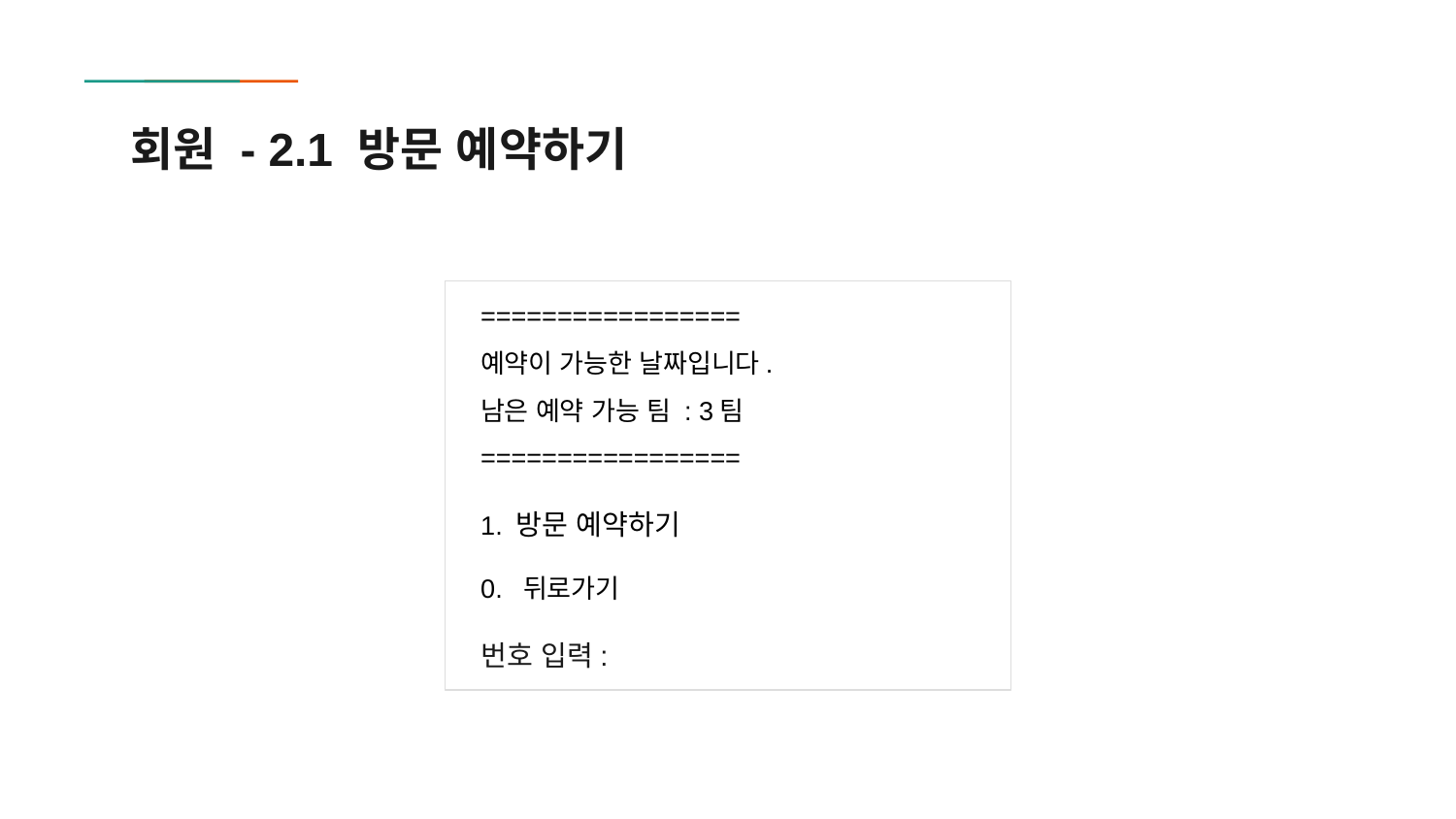

# 회원 - 2.1 방문 예약하기
=================
예약이 가능한 날짜입니다.
남은 예약 가능 팀 : 3팀
=================
1. 방문 예약하기
0.  뒤로가기
번호 입력: